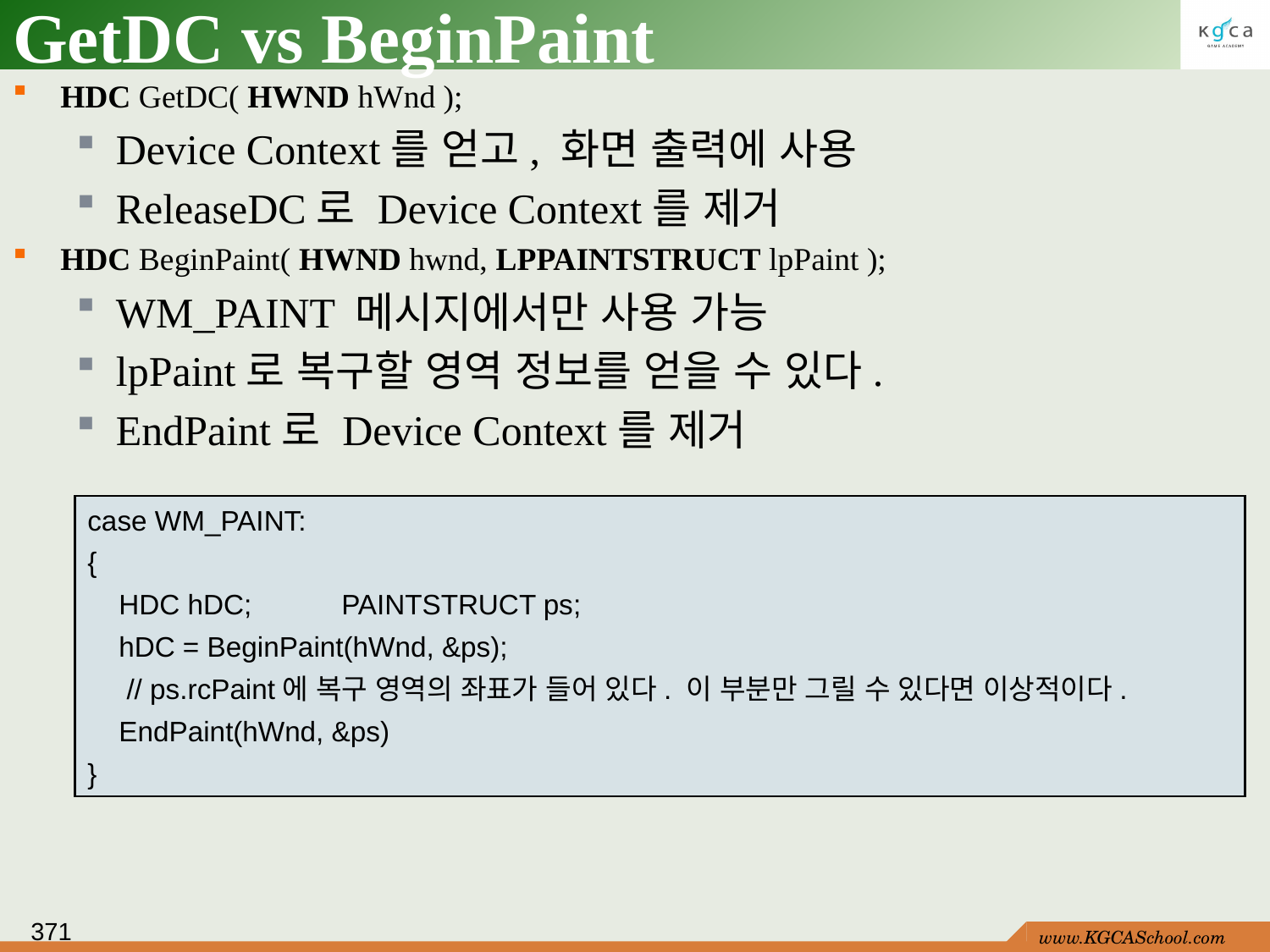

# GetDC vs BeginPaint
HDC GetDC( HWND hWnd );
Device Context를 얻고, 화면 출력에 사용
ReleaseDC로 Device Context를 제거
HDC BeginPaint( HWND hwnd, LPPAINTSTRUCT lpPaint );
WM_PAINT 메시지에서만 사용 가능
lpPaint로 복구할 영역 정보를 얻을 수 있다.
EndPaint로 Device Context를 제거

case WM_PAINT:
{
    HDC hDC;	PAINTSTRUCT ps;
    hDC = BeginPaint(hWnd, &ps);
     // ps.rcPaint에 복구 영역의 좌표가 들어 있다. 이 부분만 그릴 수 있다면 이상적이다.
    EndPaint(hWnd, &ps)
}
371